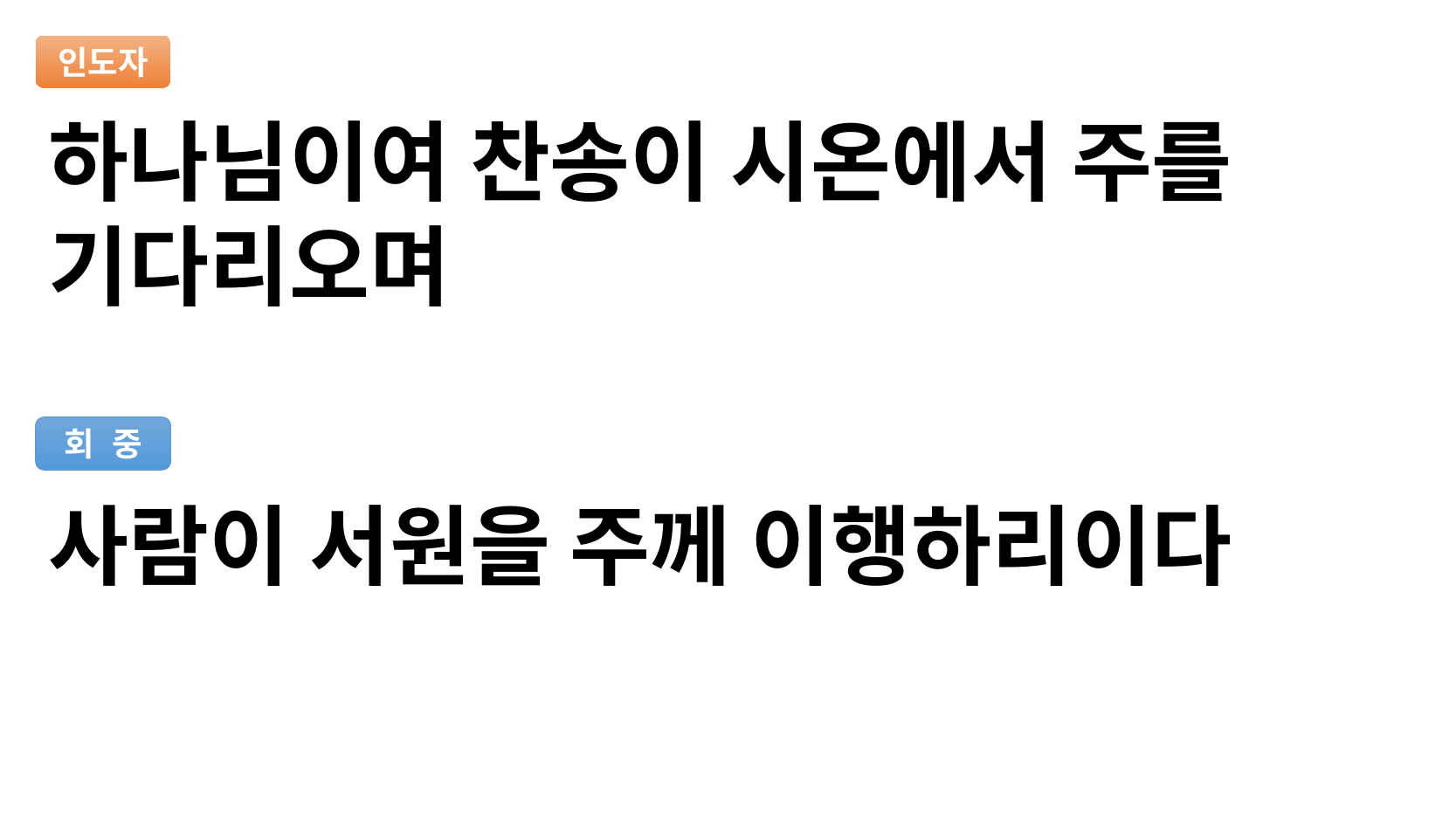

하나님이여 찬송이 시온에서 주를 기다리오며
사람이 서원을 주께 이행하리이다